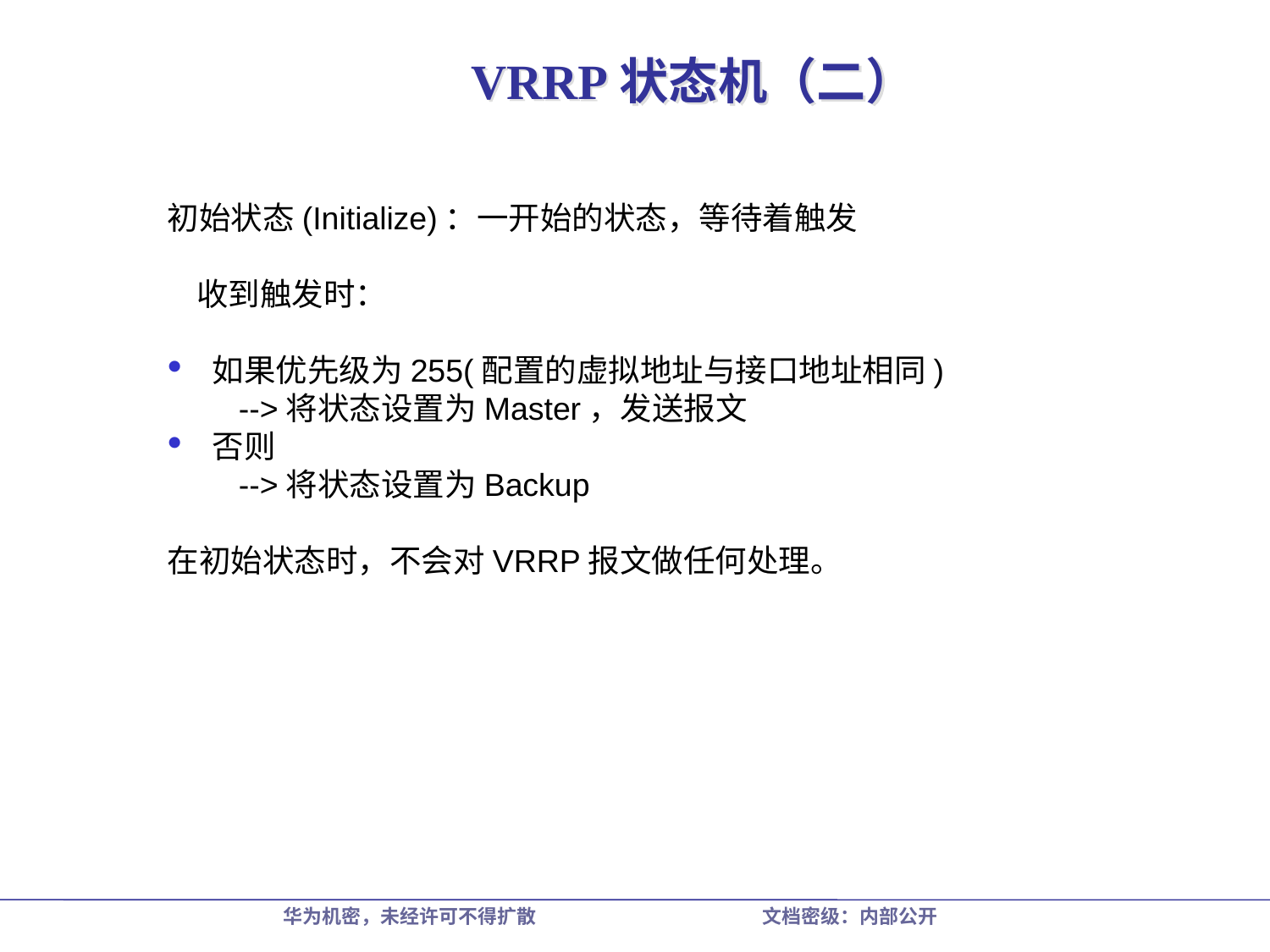

# VRRP状态机（二）
初始状态(Initialize)：一开始的状态，等待着触发

   收到触发时：

 如果优先级为255(配置的虚拟地址与接口地址相同)
        -->将状态设置为Master，发送报文
 否则
        -->将状态设置为Backup

在初始状态时，不会对VRRP报文做任何处理。